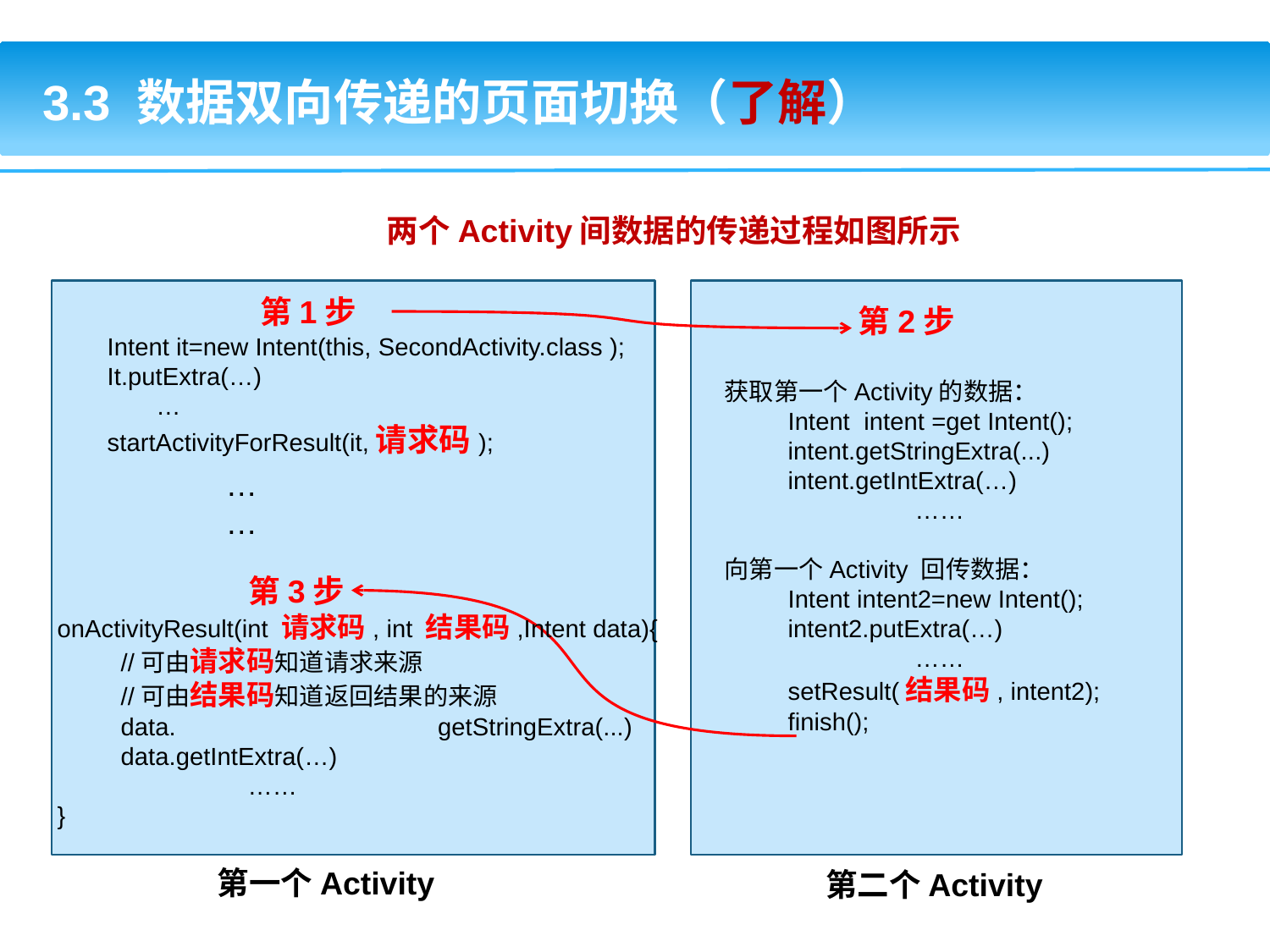

3.3 数据双向传递的页面切换（了解）
两个Activity间数据的传递过程如图所示

第1步
第3步
onActivityResult(int 请求码, int 结果码,Intent data){
//可由请求码知道请求来源
//可由结果码知道返回结果的来源
data. getStringExtra(...)
data.getIntExtra(…)
	……
}
获取第一个Activity的数据：
Intent  intent =get Intent();
intent.getStringExtra(...)
intent.getIntExtra(…)
	……

向第一个Activity 回传数据：
Intent intent2=new Intent();
intent2.putExtra(…)
	……
setResult(结果码, intent2);
finish();
第一个Activity
第二个Activity
第2步
Intent it=new Intent(this, SecondActivity.class );
It.putExtra(…)
       …
startActivityForResult(it,请求码);
…
…